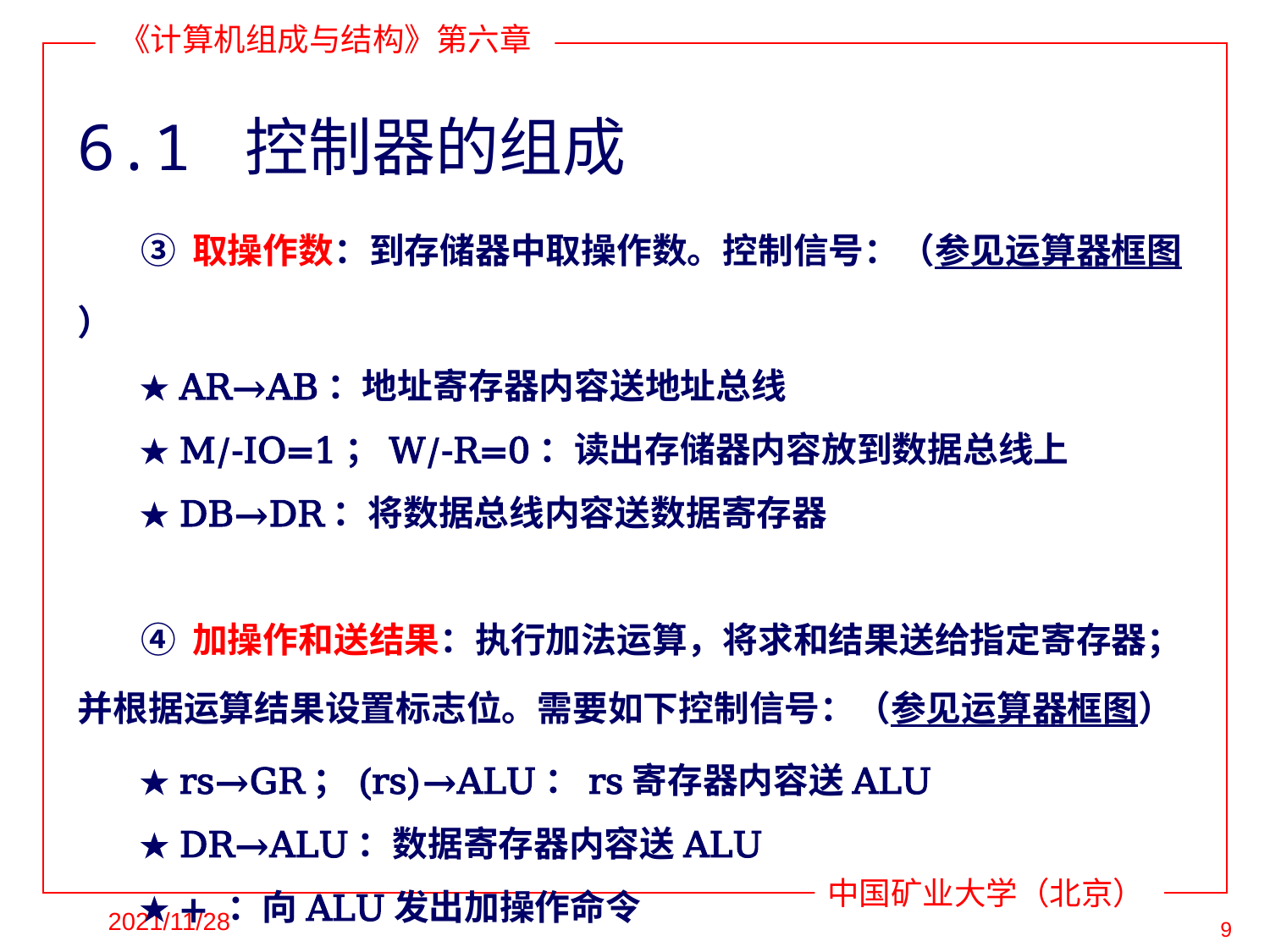

# 6.1 控制器的组成
③ 取操作数：到存储器中取操作数。控制信号：（参见运算器框图）
★ AR→AB：地址寄存器内容送地址总线
★ M/-IO=1；W/-R=0：读出存储器内容放到数据总线上
★ DB→DR：将数据总线内容送数据寄存器

④ 加操作和送结果：执行加法运算，将求和结果送给指定寄存器；并根据运算结果设置标志位。需要如下控制信号：（参见运算器框图）
★ rs→GR；(rs)→ALU：rs寄存器内容送ALU
★ DR→ALU：数据寄存器内容送ALU
★ + ：向ALU发出加操作命令
★ rd→GR；ALU →rd：ALU结果送rd寄存器，并设置标志位
2021/11/28